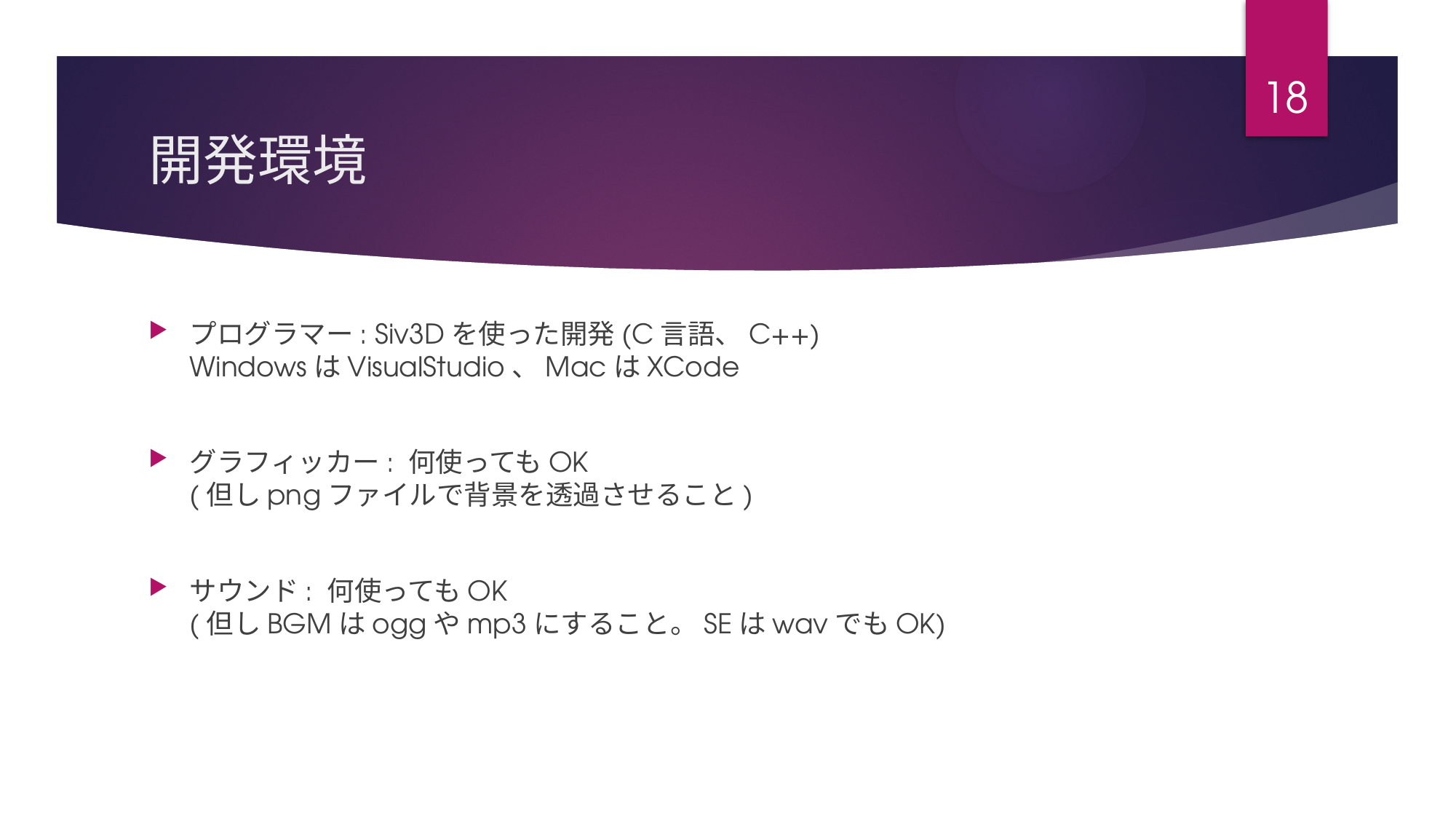

18
# 開発環境
プログラマー: Siv3Dを使った開発(C言語、C++)
WindowsはVisualStudio、MacはXCode

グラフィッカー: 何使ってもOK
(但しpngファイルで背景を透過させること)

サウンド: 何使ってもOK
(但しBGMはoggやmp3にすること。SEはwavでもOK)